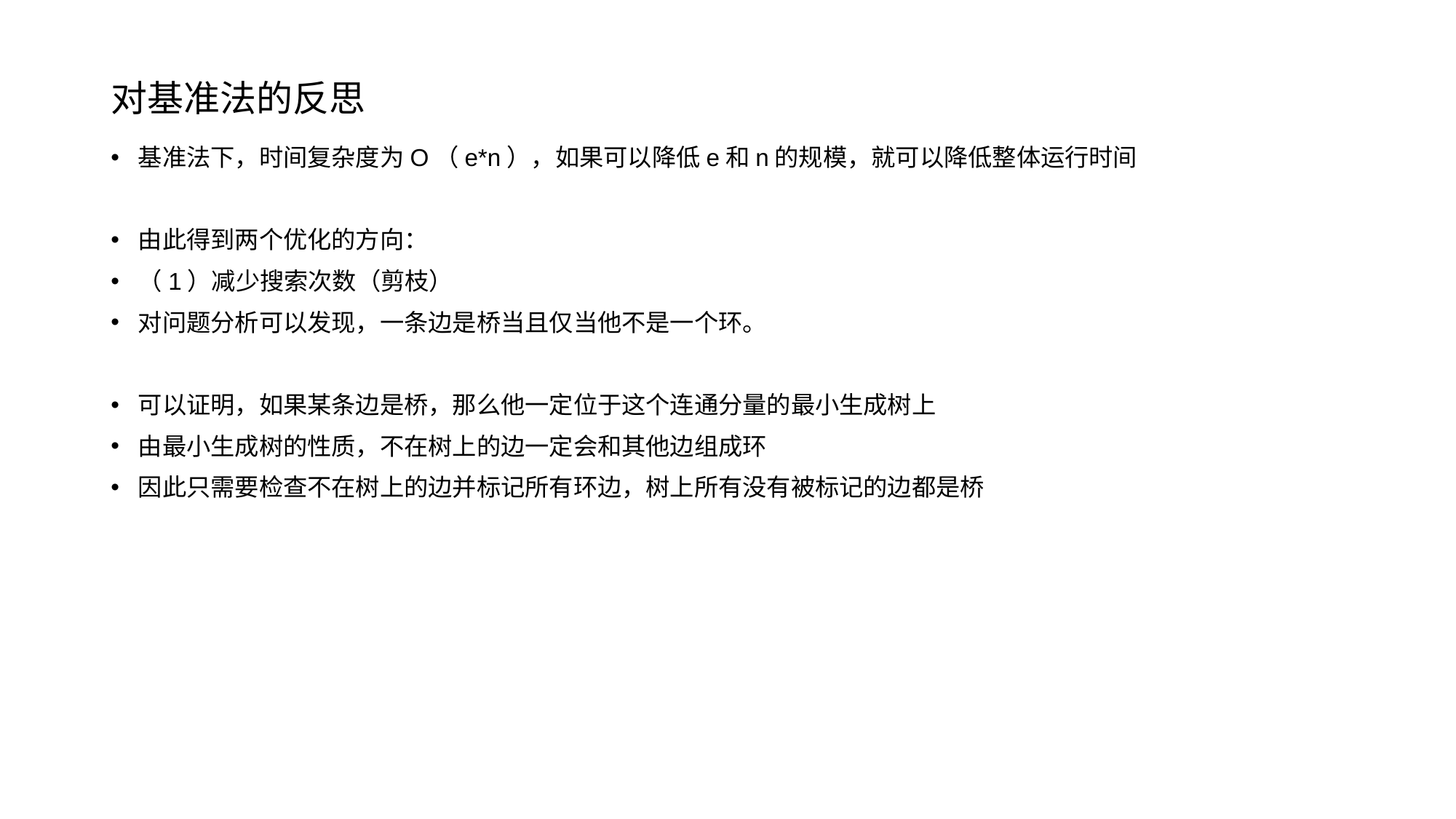

# 对基准法的反思
基准法下，时间复杂度为O（e*n），如果可以降低e和n的规模，就可以降低整体运行时间

由此得到两个优化的方向：
（1）减少搜索次数（剪枝）
对问题分析可以发现，一条边是桥当且仅当他不是一个环。

可以证明，如果某条边是桥，那么他一定位于这个连通分量的最小生成树上
由最小生成树的性质，不在树上的边一定会和其他边组成环
因此只需要检查不在树上的边并标记所有环边，树上所有没有被标记的边都是桥